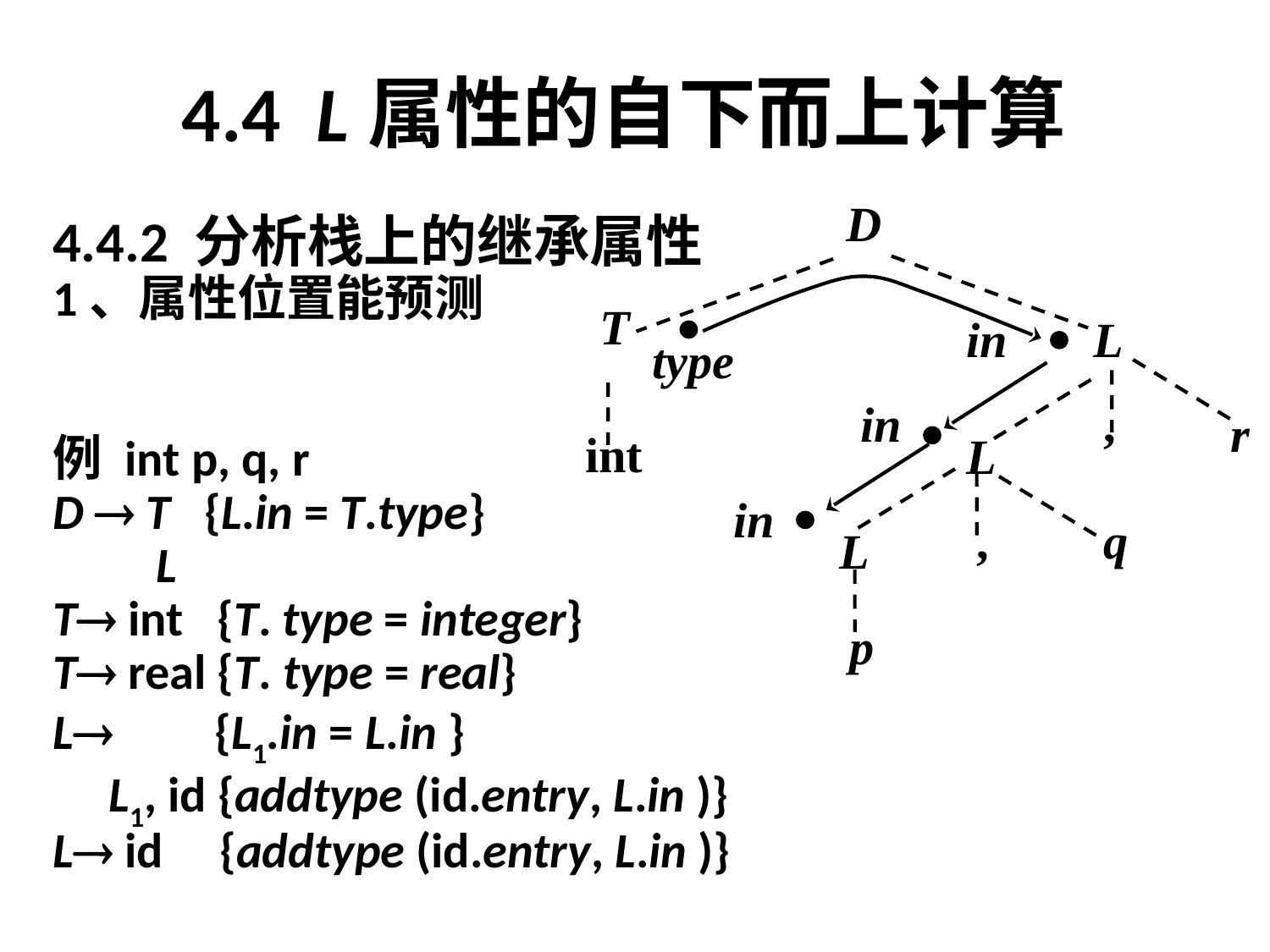

# 4.4  L属性的自下而上计算
D

T
•
in
•
L
type

in
,
•
r
int
L

in
•
,
q
L

p
4.4.2 分析栈上的继承属性
1、属性位置能预测

例 int p, q, r
D → T   {L.in = T.type}
	     L
T→ int   {T. type = integer}
T→ real {T. type = real}
L→         {L1.in = L.in }
     L1, id {addtype (id.entry, L.in )}
L→ id     {addtype (id.entry, L.in )}